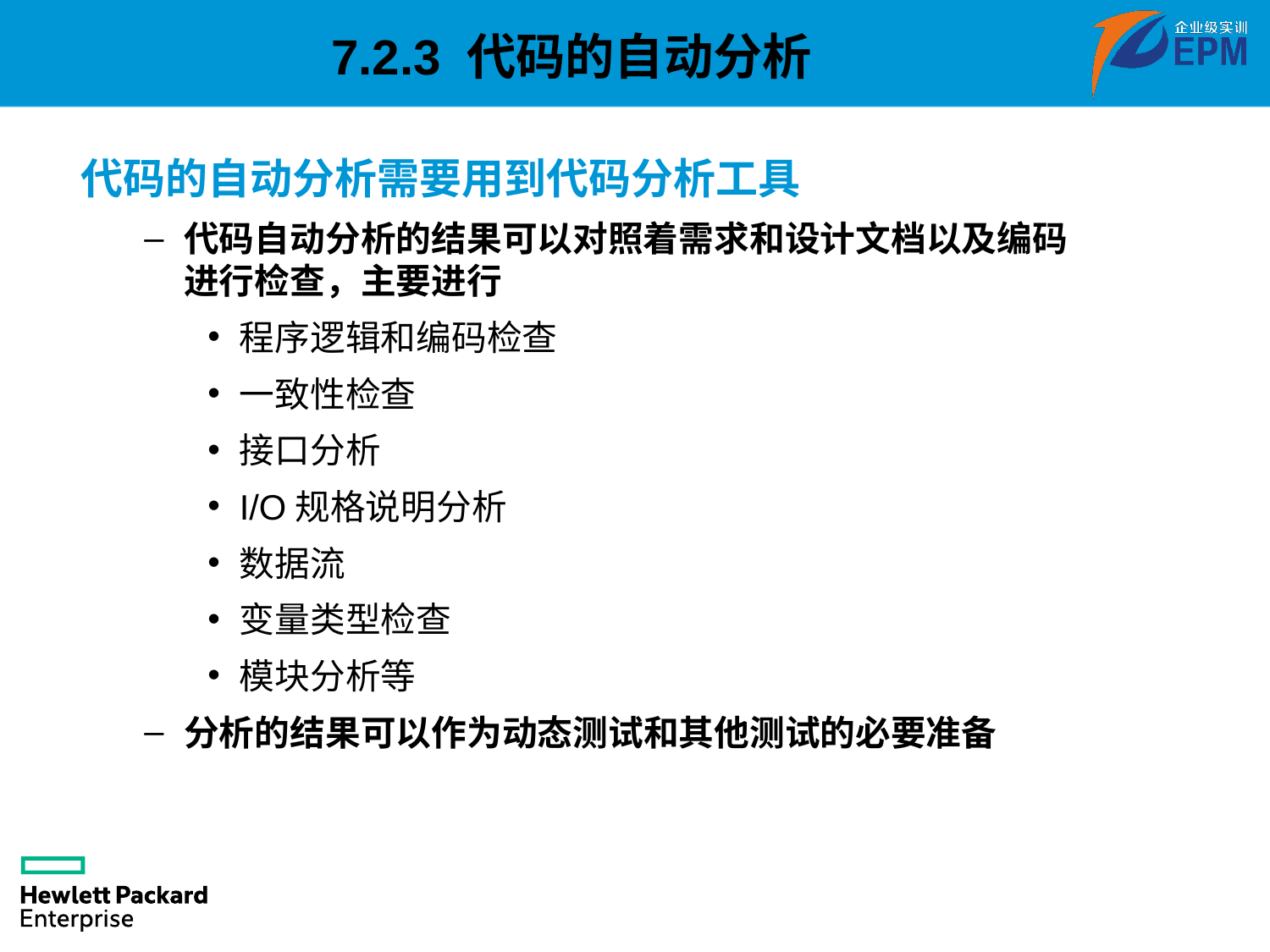

7.2.3 代码的自动分析
代码的自动分析需要用到代码分析工具
代码自动分析的结果可以对照着需求和设计文档以及编码进行检查，主要进行
程序逻辑和编码检查
一致性检查
接口分析
I/O规格说明分析
数据流
变量类型检查
模块分析等
分析的结果可以作为动态测试和其他测试的必要准备